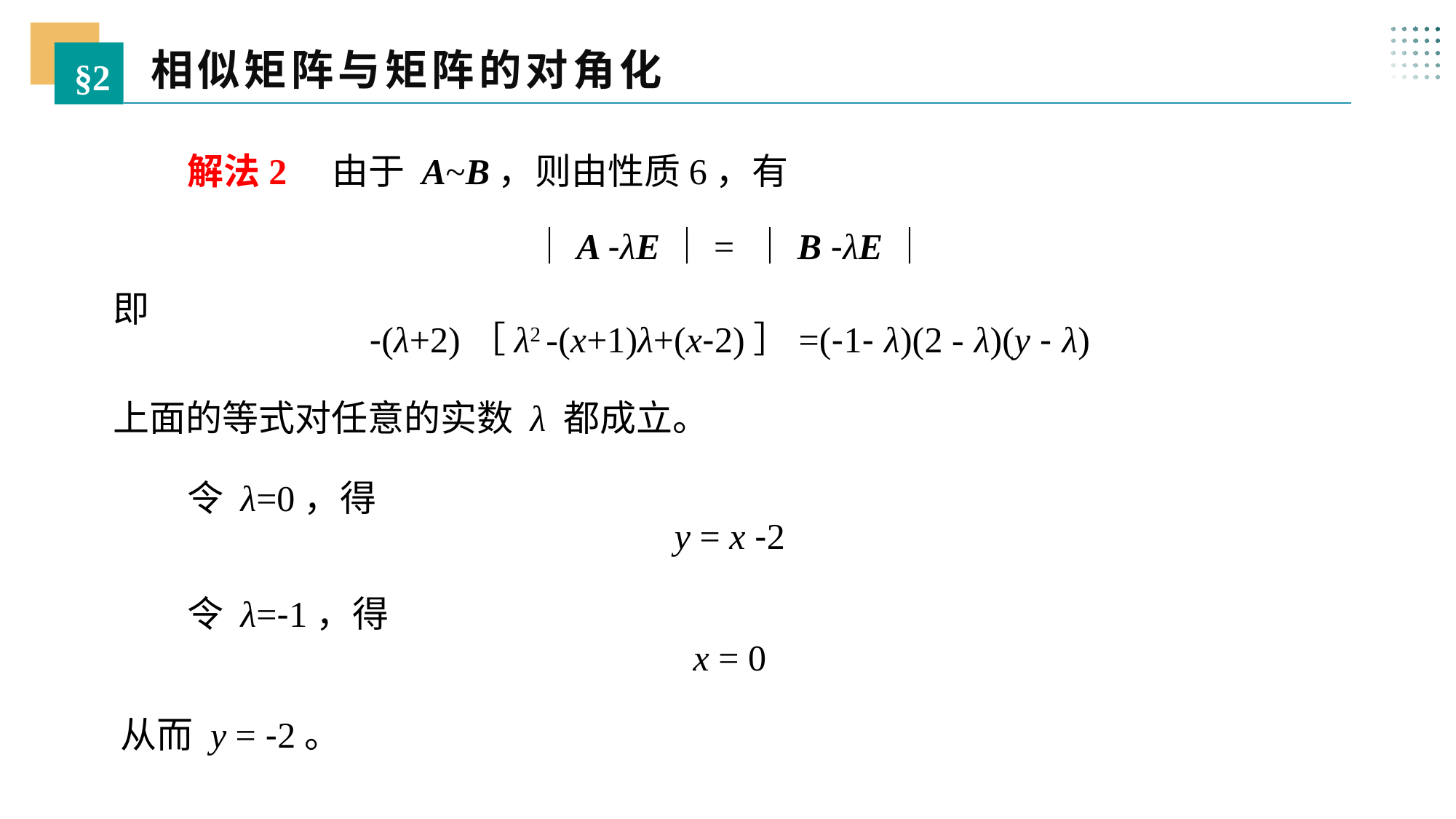

相似矩阵与矩阵的对角化
§2
        解法2    由于 A~B，则由性质6，有
｜A -λE｜= ｜B -λE｜
即
-(λ+2)［λ2 -(x+1)λ+(x-2)］=(-1- λ)(2 - λ)(y - λ)
上面的等式对任意的实数 λ 都成立。
        令 λ=0，得
y = x -2
        令 λ=-1，得
x = 0
从而 y = -2。